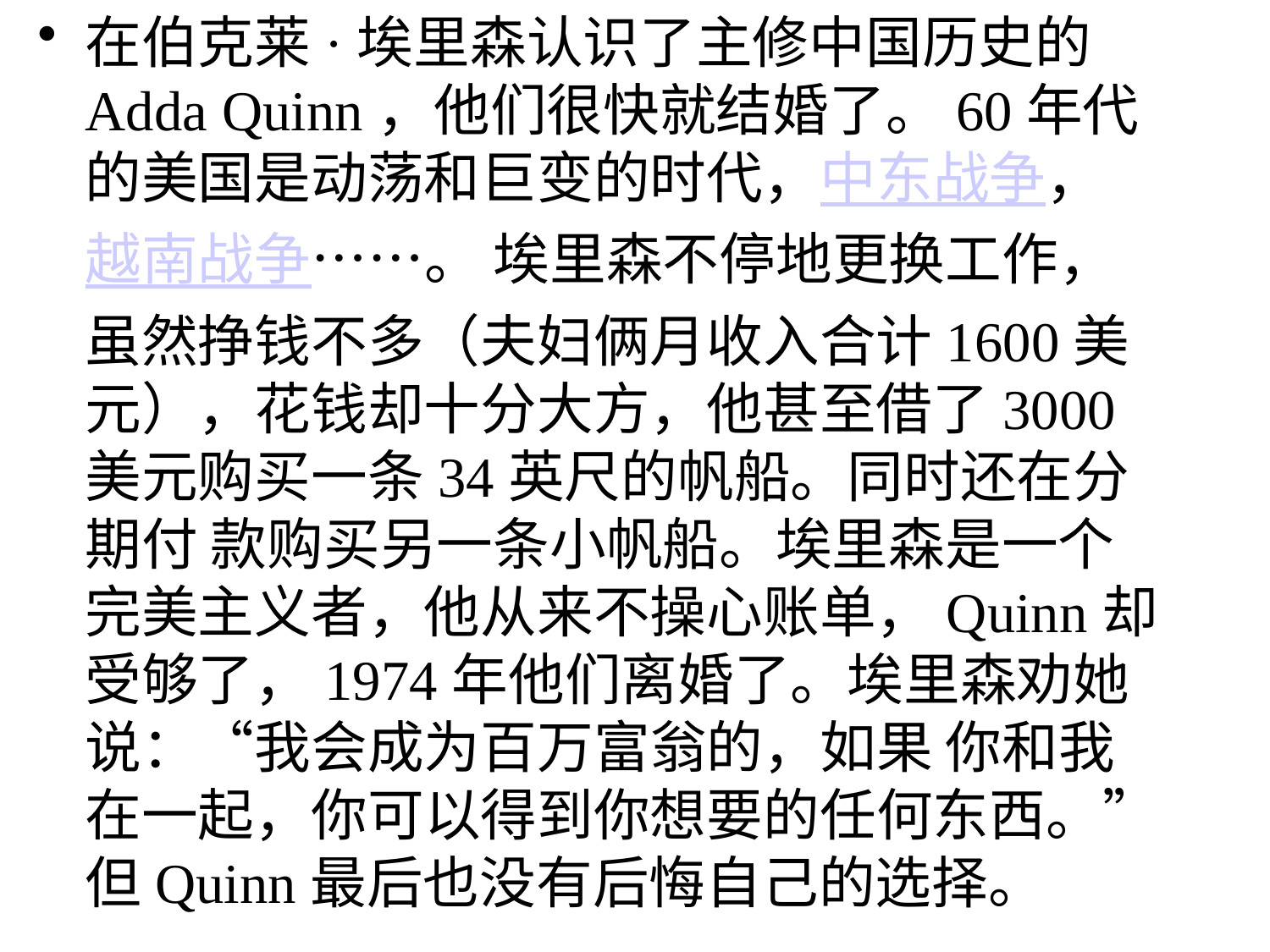

在伯克莱·埃里森认识了主修中国历史的Adda Quinn，他们很快就结婚了。60年代的美国是动荡和巨变的时代，中东战争，越南战争……。 埃里森不停地更换工作，虽然挣钱不多（夫妇俩月收入合计1600美元），花钱却十分大方，他甚至借了3000美元购买一条34英尺的帆船。同时还在分期付 款购买另一条小帆船。埃里森是一个完美主义者，他从来不操心账单，Quinn却受够了，1974年他们离婚了。埃里森劝她说：“我会成为百万富翁的，如果 你和我在一起，你可以得到你想要的任何东西。”但Quinn最后也没有后悔自己的选择。